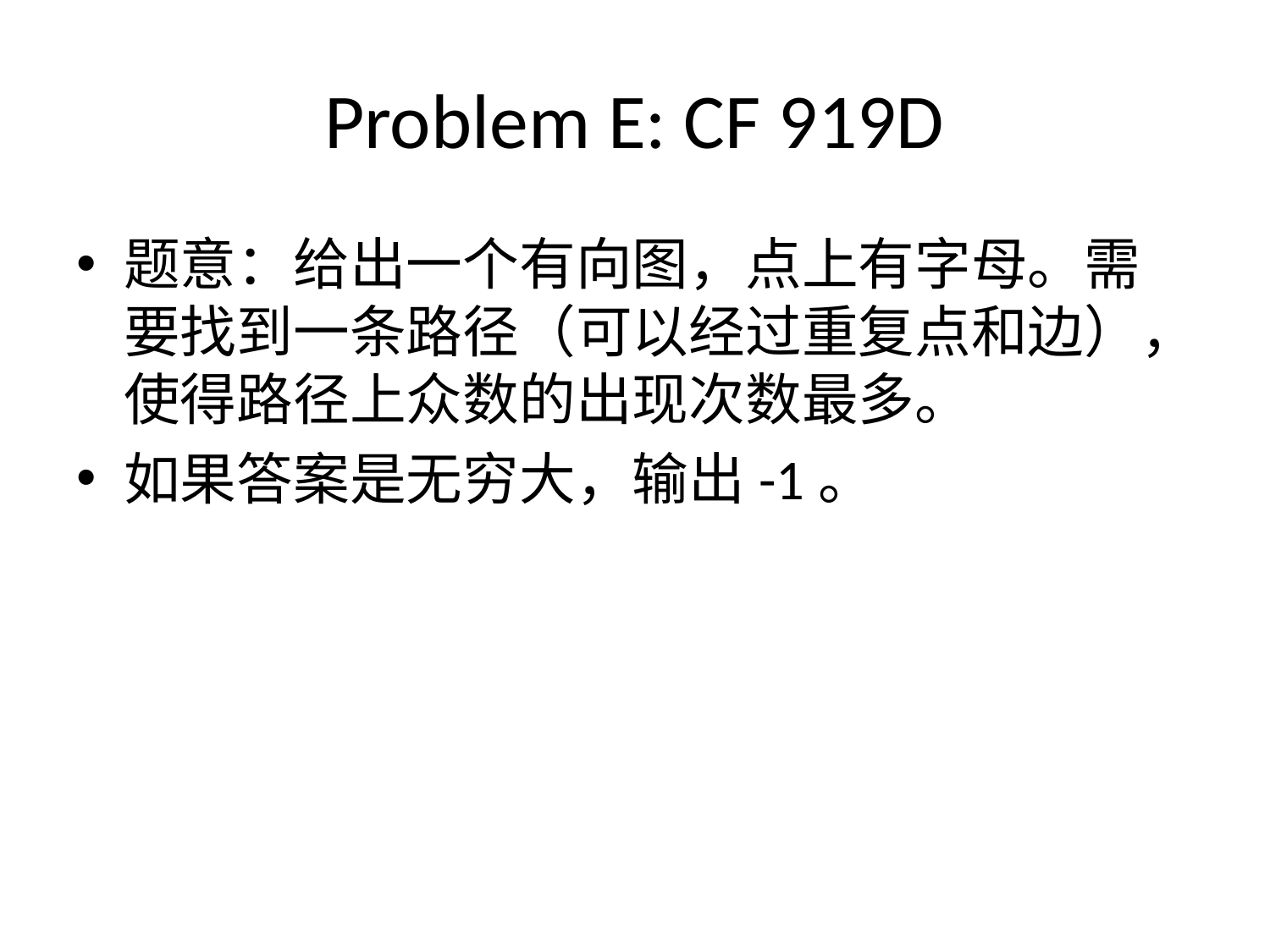

# Problem E: CF 919D
题意：给出一个有向图，点上有字母。需要找到一条路径（可以经过重复点和边），使得路径上众数的出现次数最多。
如果答案是无穷大，输出-1。